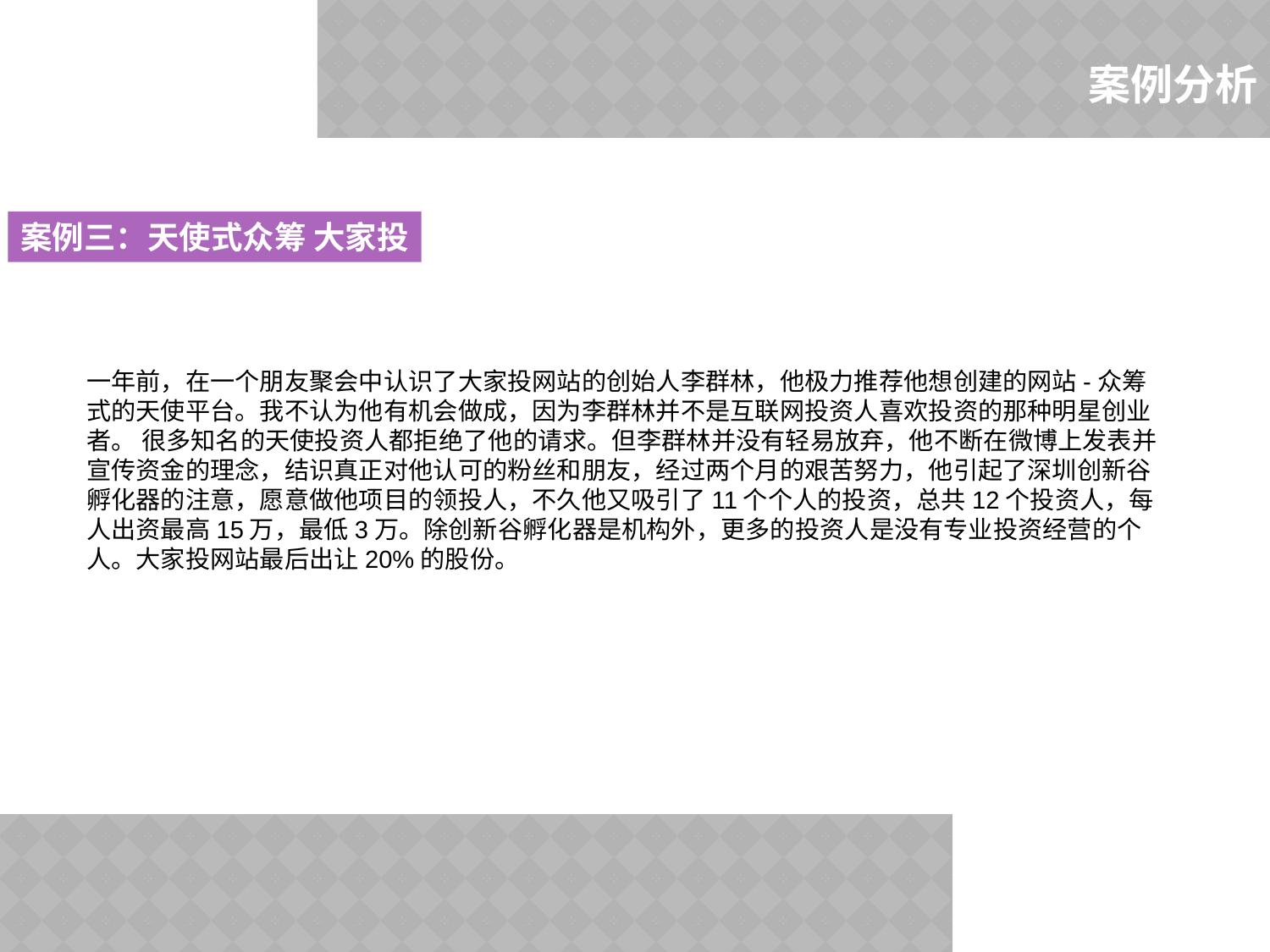

案例分析
案例三：天使式众筹 大家投
一年前，在一个朋友聚会中认识了大家投网站的创始人李群林，他极力推荐他想创建的网站-众筹式的天使平台。我不认为他有机会做成，因为李群林并不是互联网投资人喜欢投资的那种明星创业者。 很多知名的天使投资人都拒绝了他的请求。但李群林并没有轻易放弃，他不断在微博上发表并宣传资金的理念，结识真正对他认可的粉丝和朋友，经过两个月的艰苦努力，他引起了深圳创新谷孵化器的注意，愿意做他项目的领投人，不久他又吸引了11个个人的投资，总共12个投资人，每人出资最高15万，最低3万。除创新谷孵化器是机构外，更多的投资人是没有专业投资经营的个人。大家投网站最后出让20%的股份。